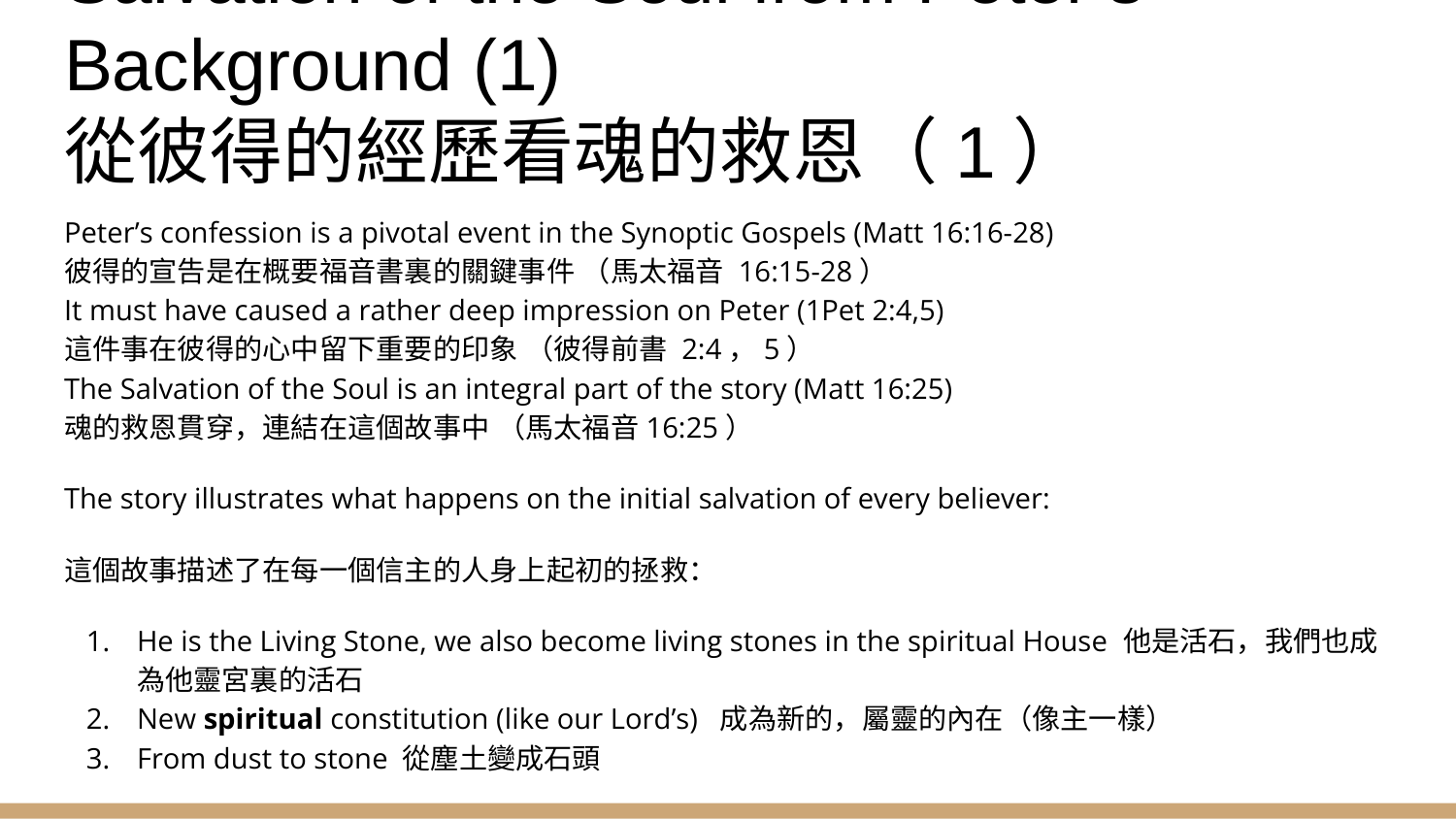

# Salvation of the Soul from Peter’s Background (1)
從彼得的經歷看魂的救恩（1）
Peter’s confession is a pivotal event in the Synoptic Gospels (Matt 16:16-28)
彼得的宣告是在概要福音書裏的關鍵事件 （馬太福音 16:15-28）
It must have caused a rather deep impression on Peter (1Pet 2:4,5)
這件事在彼得的心中留下重要的印象 （彼得前書 2:4，5）
The Salvation of the Soul is an integral part of the story (Matt 16:25)
魂的救恩貫穿，連結在這個故事中 （馬太福音16:25）
The story illustrates what happens on the initial salvation of every believer:
這個故事描述了在每一個信主的人身上起初的拯救：
He is the Living Stone, we also become living stones in the spiritual House 他是活石，我們也成為他靈宮裏的活石
New spiritual constitution (like our Lord’s)  成為新的，屬靈的內在（像主一樣）
From dust to stone 從塵土變成石頭